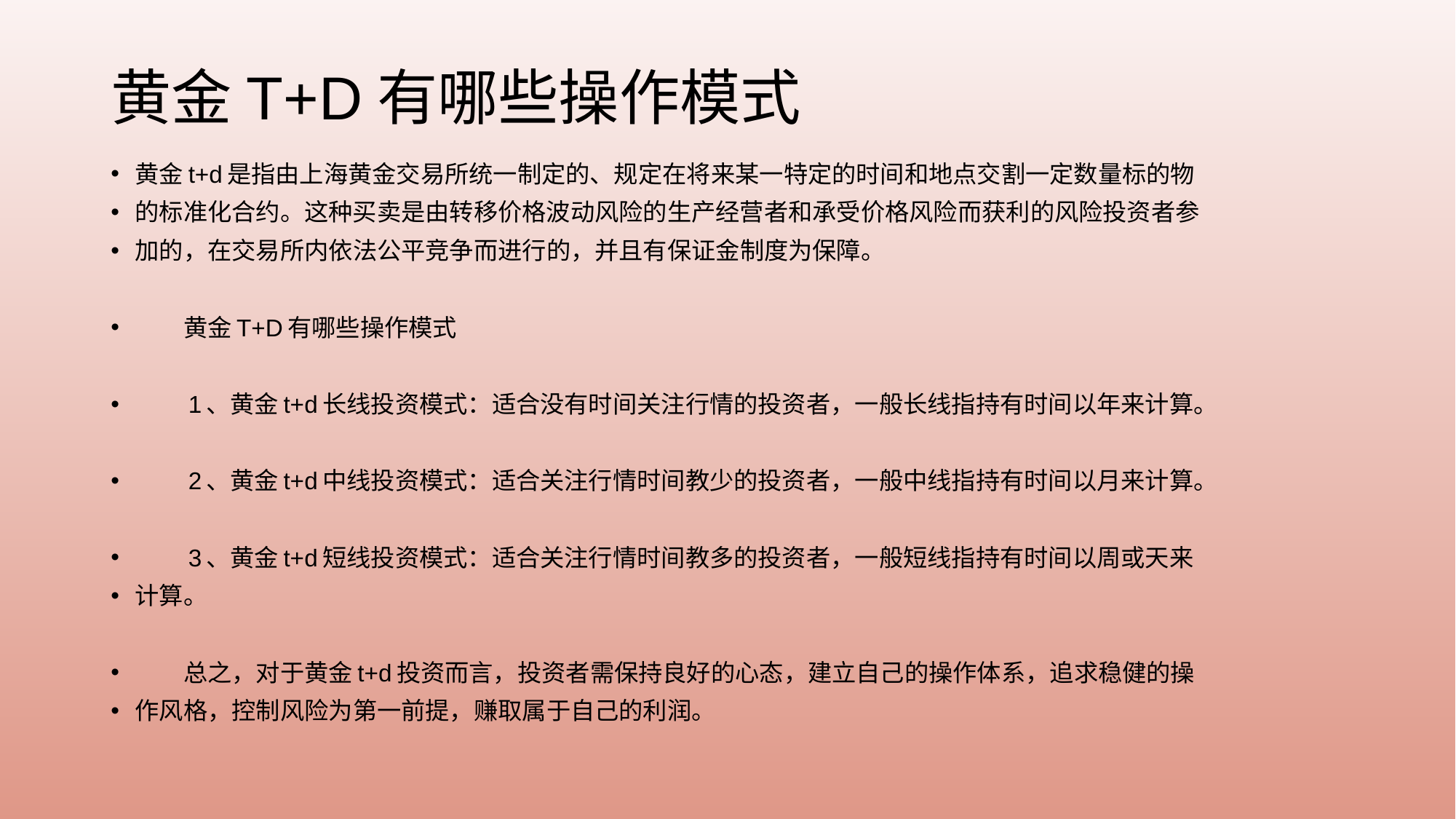

# 黄金T+D有哪些操作模式
黄金t+d是指由上海黄金交易所统一制定的、规定在将来某一特定的时间和地点交割一定数量标的物
的标准化合约。这种买卖是由转移价格波动风险的生产经营者和承受价格风险而获利的风险投资者参
加的，在交易所内依法公平竞争而进行的，并且有保证金制度为保障。

　　黄金T+D有哪些操作模式

　　1、黄金t+d长线投资模式：适合没有时间关注行情的投资者，一般长线指持有时间以年来计算。

　　2、黄金t+d中线投资模式：适合关注行情时间教少的投资者，一般中线指持有时间以月来计算。

　　3、黄金t+d短线投资模式：适合关注行情时间教多的投资者，一般短线指持有时间以周或天来
计算。

　　总之，对于黄金t+d投资而言，投资者需保持良好的心态，建立自己的操作体系，追求稳健的操
作风格，控制风险为第一前提，赚取属于自己的利润。